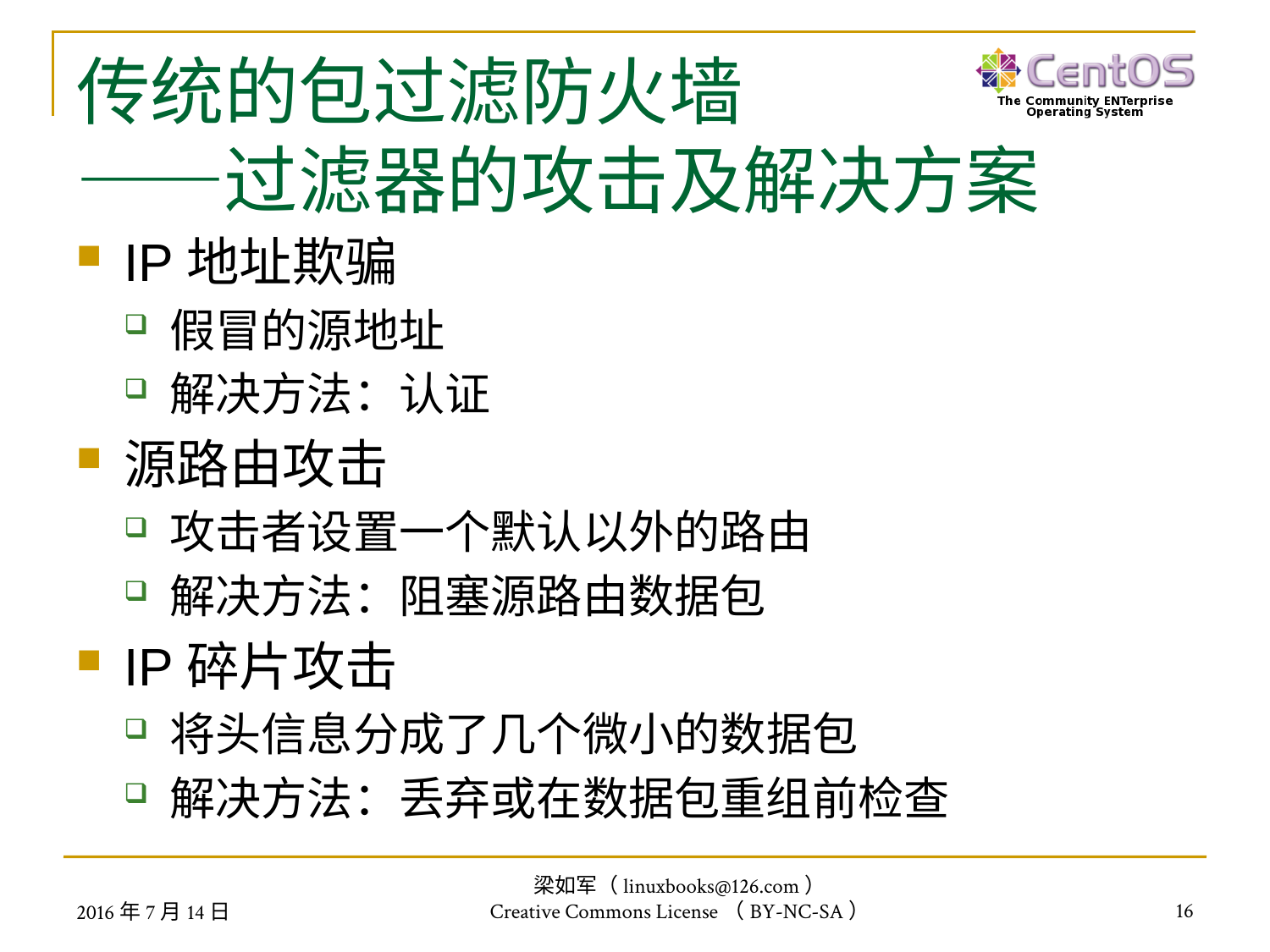

# 传统的包过滤防火墙 ——过滤器的攻击及解决方案
IP地址欺骗
假冒的源地址
解决方法：认证
源路由攻击
攻击者设置一个默认以外的路由
解决方法：阻塞源路由数据包
IP碎片攻击
将头信息分成了几个微小的数据包
解决方法：丢弃或在数据包重组前检查
梁如军（linuxbooks@126.com）
Creative Commons License（BY-NC-SA）
2016年7月14日
16